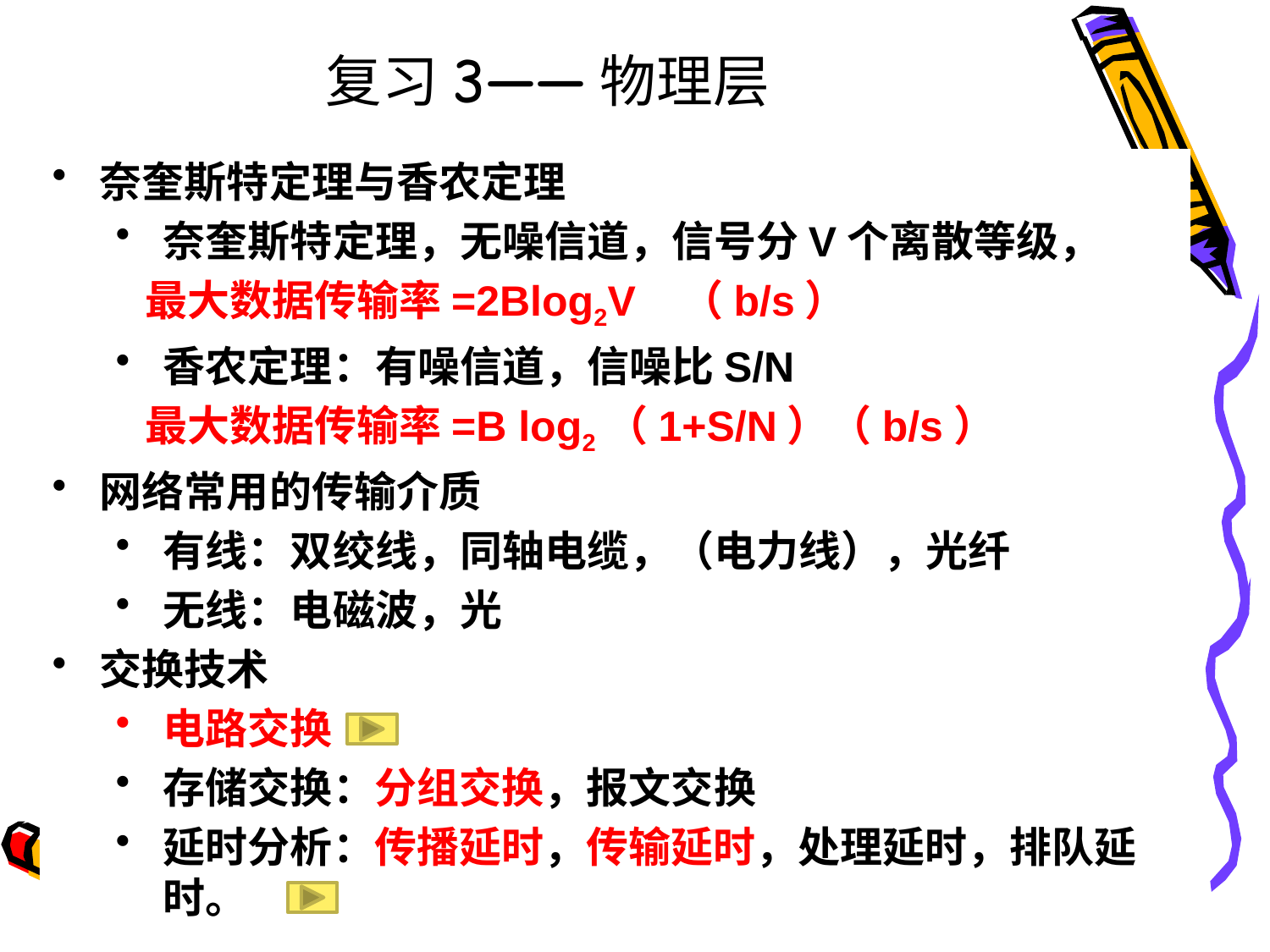

# 复习3——物理层
奈奎斯特定理与香农定理
奈奎斯特定理，无噪信道，信号分V个离散等级，
  最大数据传输率=2Blog2V   （b/s）
香农定理：有噪信道，信噪比S/N
  最大数据传输率=B log2（1+S/N）（b/s）
网络常用的传输介质
有线：双绞线，同轴电缆，（电力线），光纤
无线：电磁波，光
交换技术
电路交换
存储交换：分组交换，报文交换
延时分析：传播延时，传输延时，处理延时，排队延时。